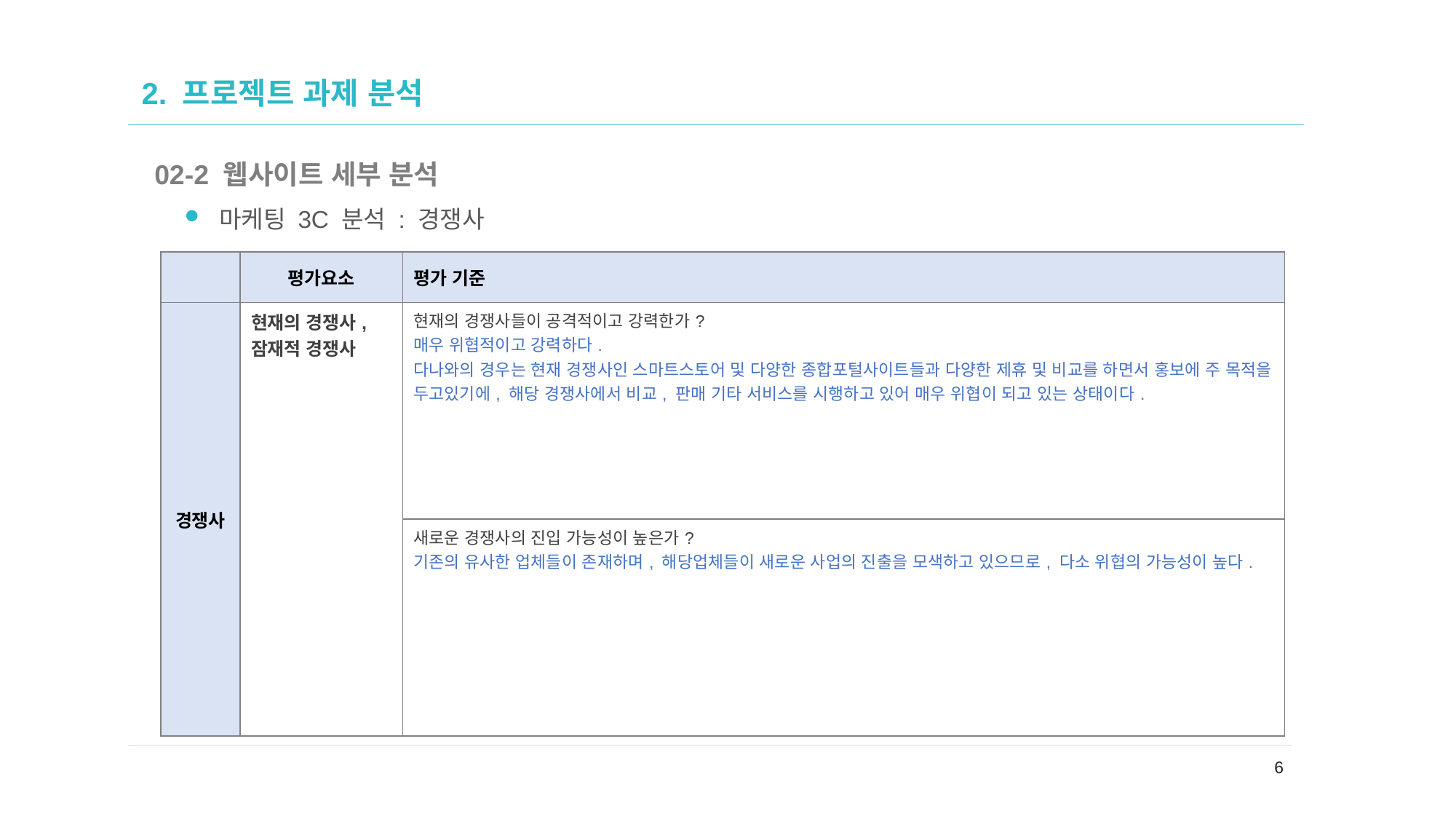

02
# 2. 프로젝트 과제 분석
02-2 웹사이트 세부 분석
마케팅 3C 분석 : 경쟁사

|  | 평가요소 | 평가 기준 |
| --- | --- | --- |
| 경쟁사 | 현재의 경쟁사, 잠재적 경쟁사 | 현재의 경쟁사들이 공격적이고 강력한가? 매우 위협적이고 강력하다. 다나와의 경우는 현재 경쟁사인 스마트스토어 및 다양한 종합포털사이트들과 다양한 제휴 및 비교를 하면서 홍보에 주 목적을 두고있기에, 해당 경쟁사에서 비교, 판매 기타 서비스를 시행하고 있어 매우 위협이 되고 있는 상태이다. |
|  |  | 새로운 경쟁사의 진입 가능성이 높은가? 기존의 유사한 업체들이 존재하며, 해당업체들이 새로운 사업의 진출을 모색하고 있으므로, 다소 위협의 가능성이 높다. |
6